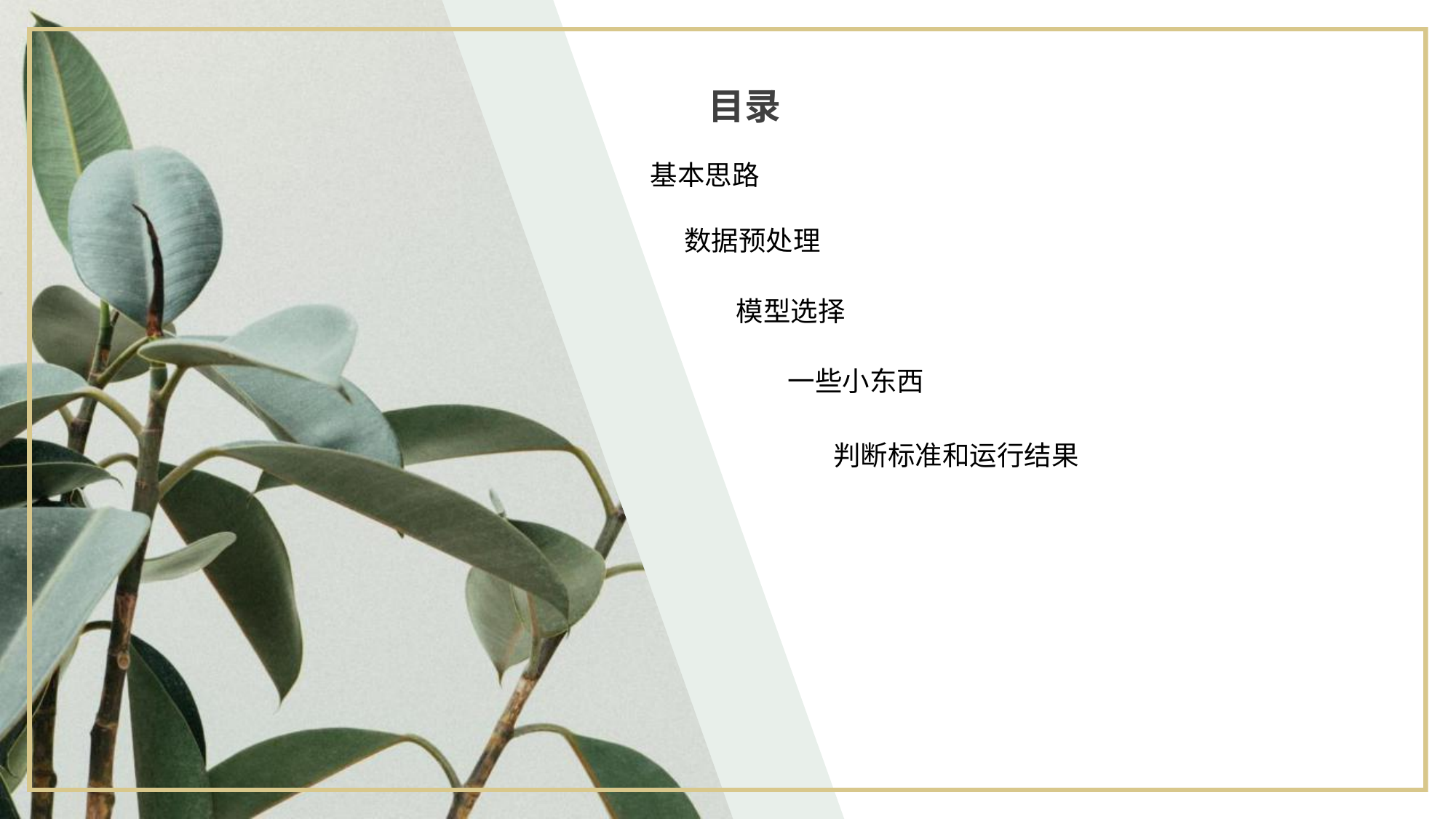

# 目录
基本思路
数据预处理
模型选择
一些小东西
判断标准和运行结果